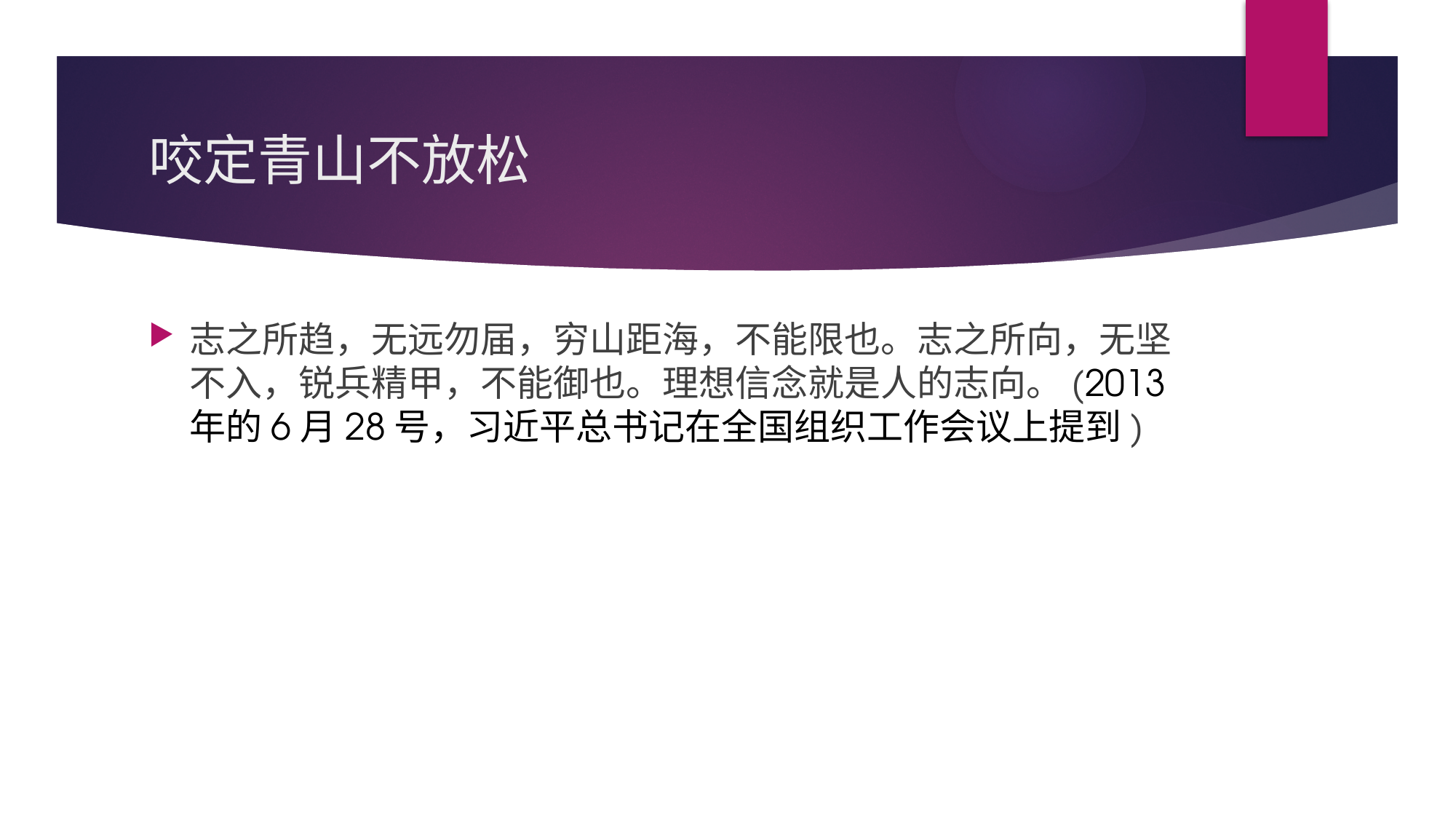

# 咬定青山不放松
志之所趋，无远勿届，穷山距海，不能限也。志之所向，无坚不入，锐兵精甲，不能御也。理想信念就是人的志向。(2013年的6月28号，习近平总书记在全国组织工作会议上提到)